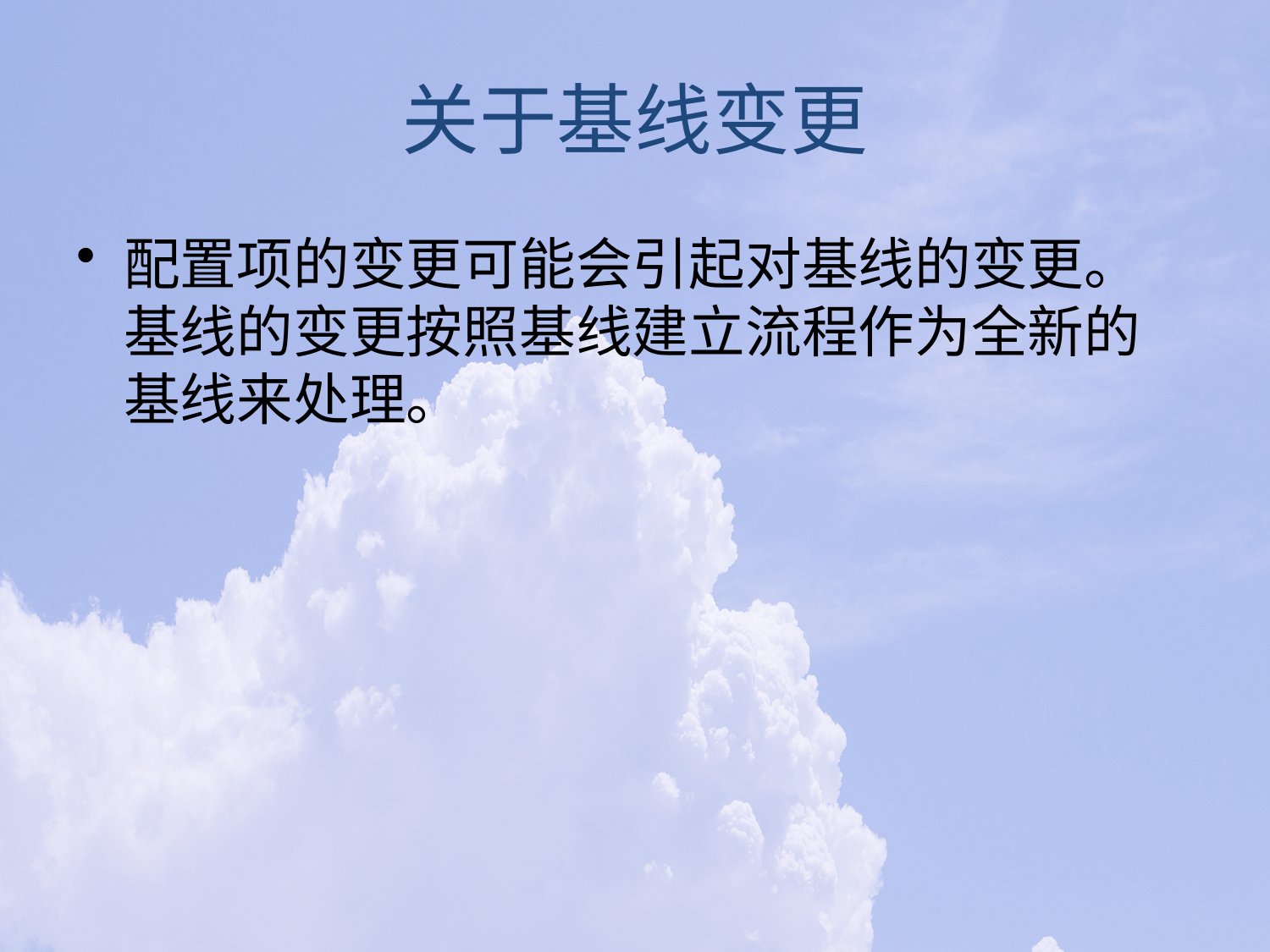

关于基线变更
配置项的变更可能会引起对基线的变更。基线的变更按照基线建立流程作为全新的基线来处理。